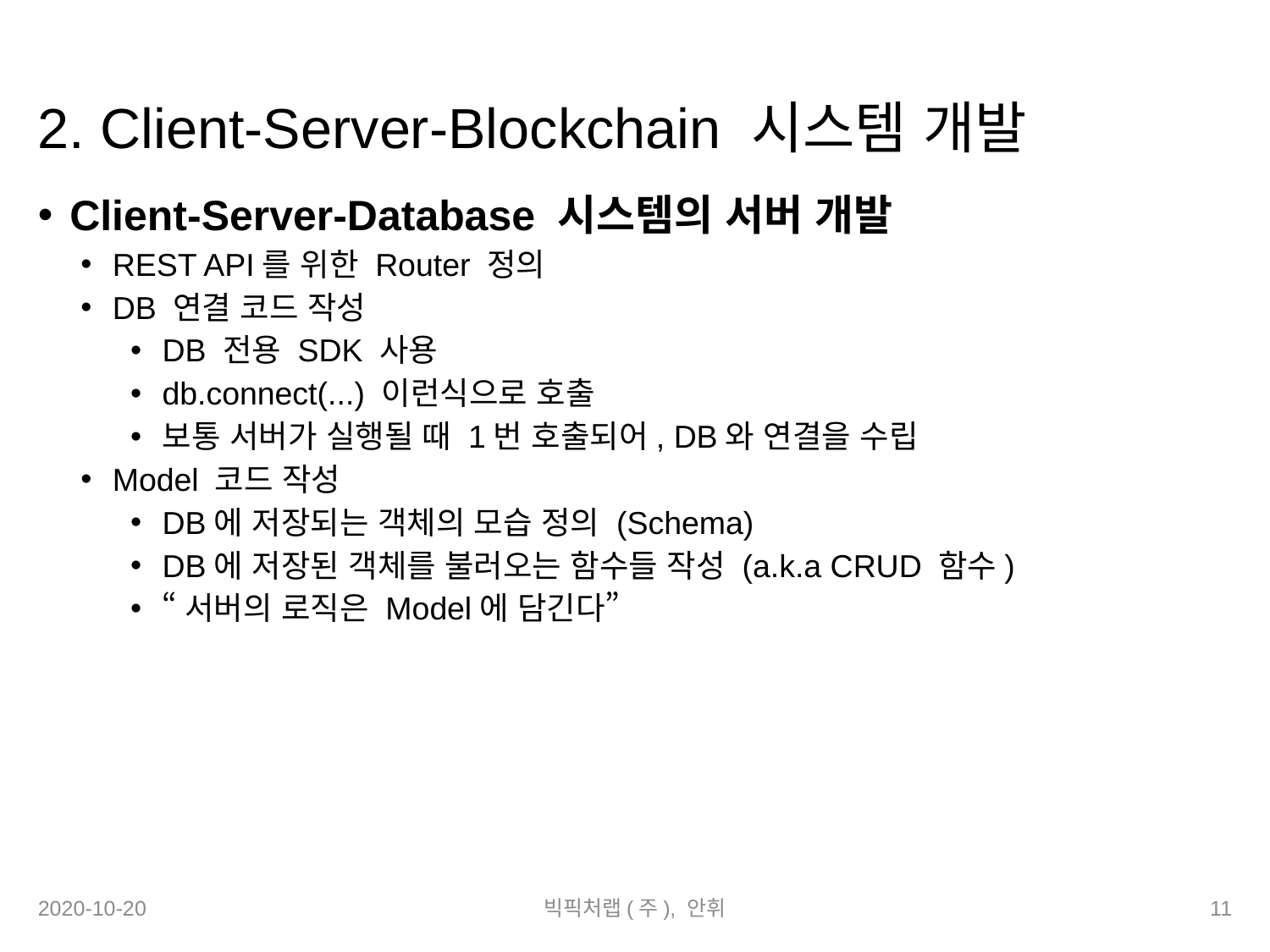

# 2. Client-Server-Blockchain 시스템 개발
Client-Server-Database 시스템의 서버 개발
REST API를 위한 Router 정의
DB 연결 코드 작성
DB 전용 SDK 사용
db.connect(...) 이런식으로 호출
보통 서버가 실행될 때 1번 호출되어, DB와 연결을 수립
Model 코드 작성
DB에 저장되는 객체의 모습 정의 (Schema)
DB에 저장된 객체를 불러오는 함수들 작성 (a.k.a CRUD 함수)
“서버의 로직은 Model에 담긴다”

11
2020-10-20
빅픽처랩(주), 안휘